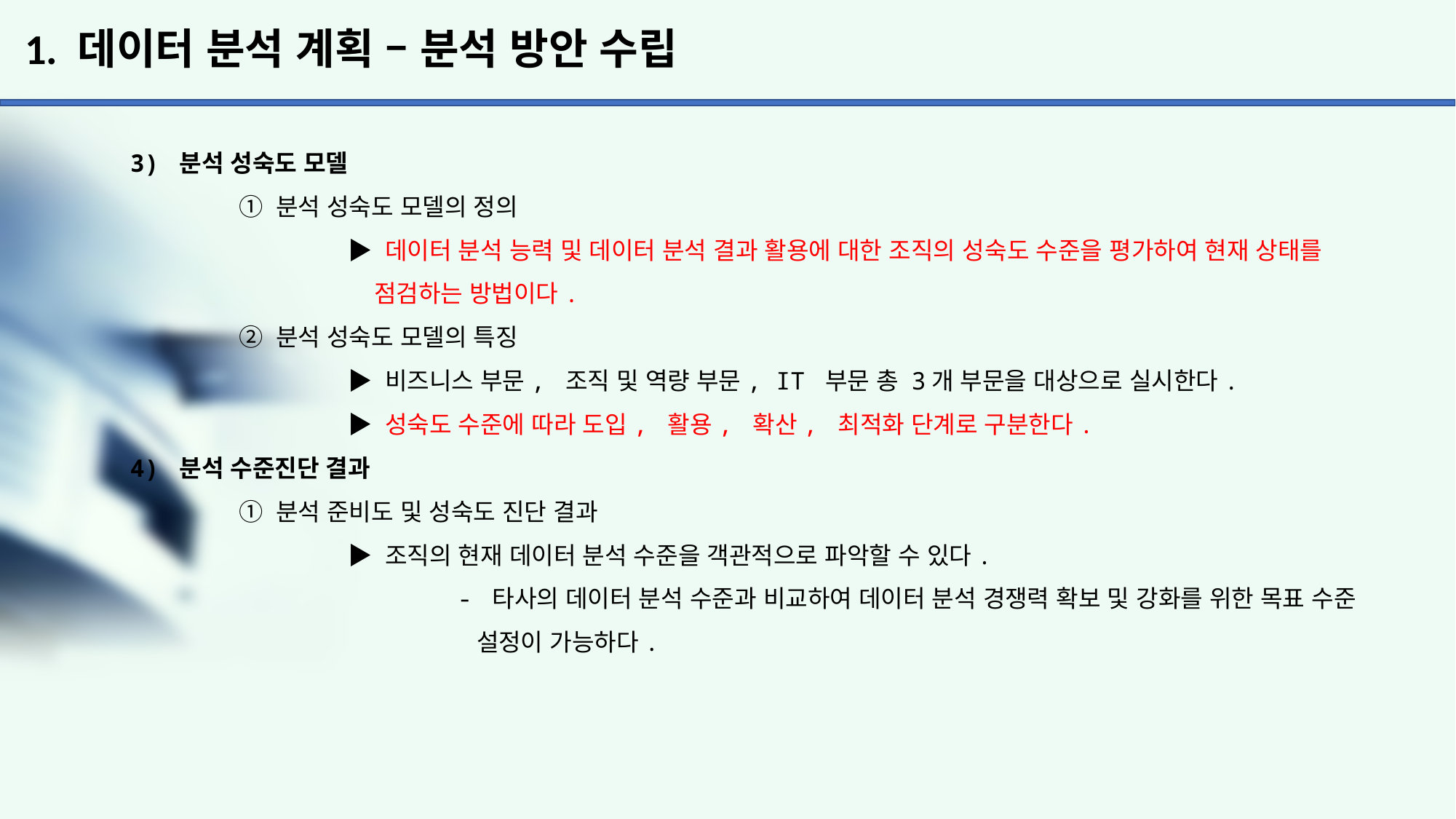

# 1. 데이터 분석 계획 – 분석 방안 수립
3) 분석 성숙도 모델
	① 분석 성숙도 모델의 정의
		▶ 데이터 분석 능력 및 데이터 분석 결과 활용에 대한 조직의 성숙도 수준을 평가하여 현재 상태를
		   점검하는 방법이다.
	② 분석 성숙도 모델의 특징
		▶ 비즈니스 부문, 조직 및 역량 부문, IT 부문 총 3개 부문을 대상으로 실시한다.
		▶ 성숙도 수준에 따라 도입, 활용, 확산, 최적화 단계로 구분한다.
4) 분석 수준진단 결과
	① 분석 준비도 및 성숙도 진단 결과
		▶ 조직의 현재 데이터 분석 수준을 객관적으로 파악할 수 있다.
			- 타사의 데이터 분석 수준과 비교하여 데이터 분석 경쟁력 확보 및 강화를 위한 목표 수준
			  설정이 가능하다.